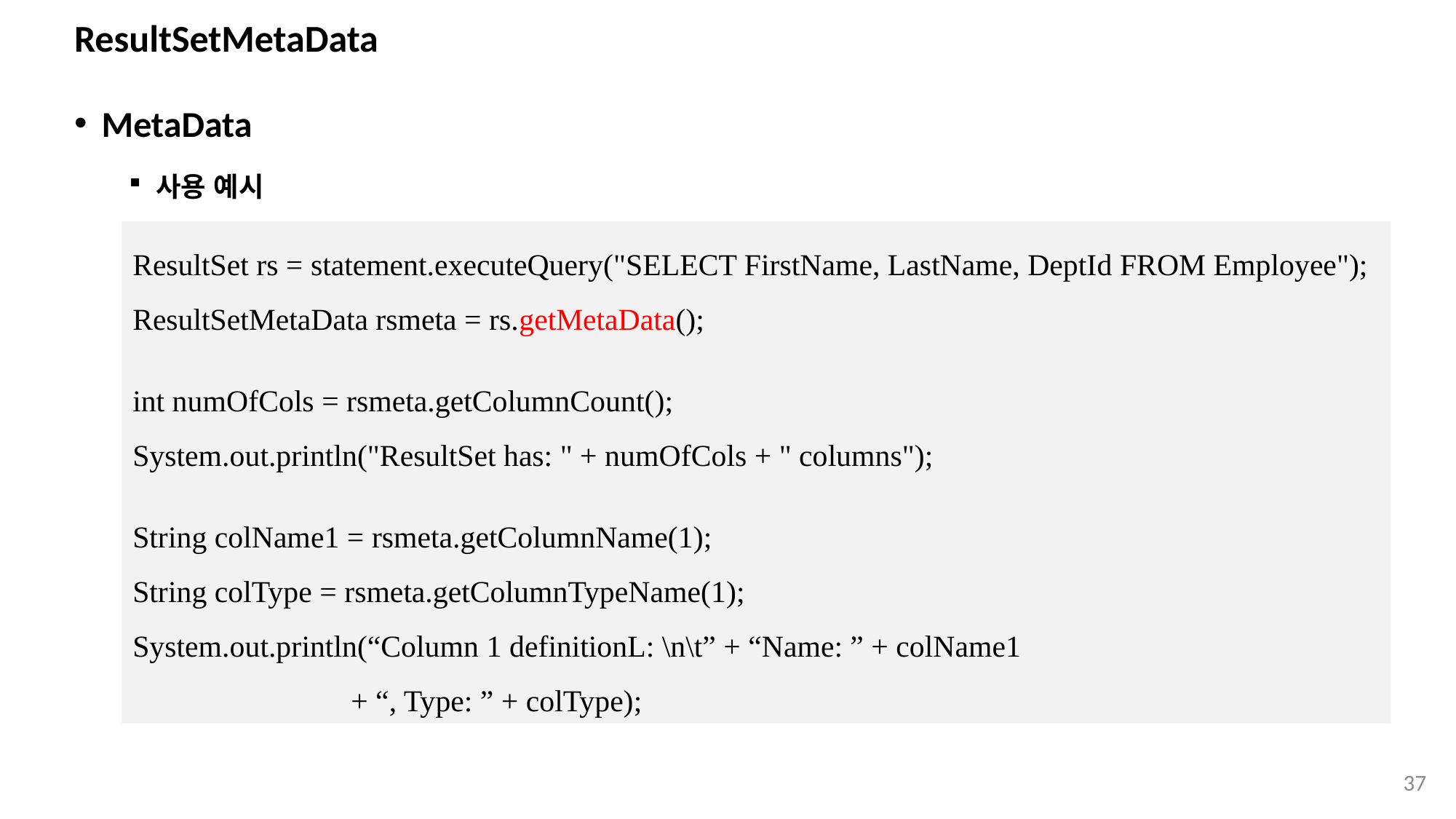

# ResultSetMetaData
MetaData
사용 예시

ResultSet rs = statement.executeQuery("SELECT FirstName, LastName, DeptId FROM Employee");
ResultSetMetaData rsmeta = rs.getMetaData();

int numOfCols = rsmeta.getColumnCount();
System.out.println("ResultSet has: " + numOfCols + " columns");

String colName1 = rsmeta.getColumnName(1);
String colType = rsmeta.getColumnTypeName(1);
System.out.println(“Column 1 definitionL: \n\t” + “Name: ” + colName1
		+ “, Type: ” + colType);
37